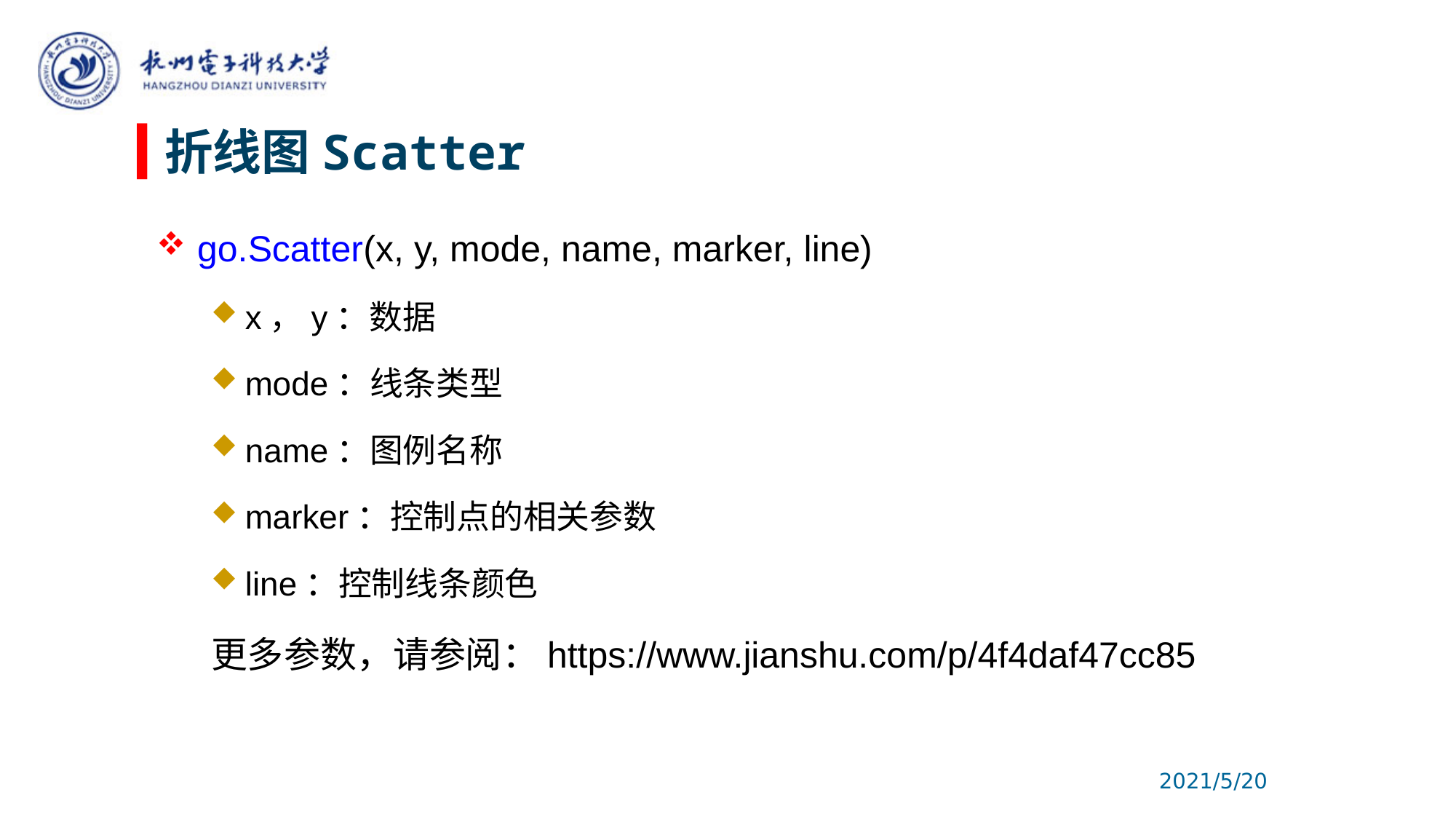

# 折线图Scatter
go.Scatter(x, y, mode, name, marker, line)
x，y：数据
mode：线条类型
name：图例名称
marker：控制点的相关参数
line：控制线条颜色
更多参数，请参阅：https://www.jianshu.com/p/4f4daf47cc85